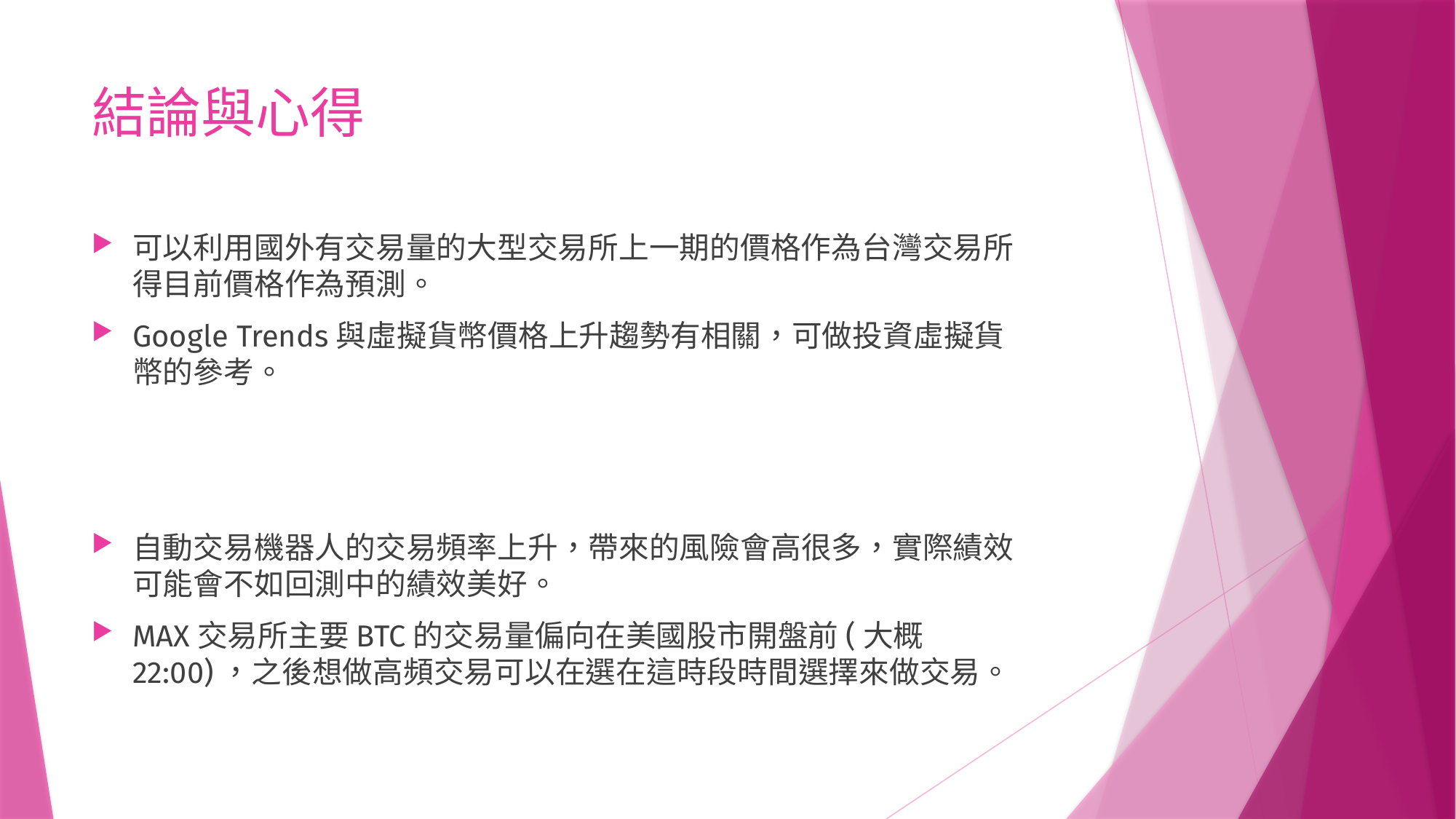

# 結論與心得
可以利用國外有交易量的大型交易所上一期的價格作為台灣交易所得目前價格作為預測。
Google Trends與虛擬貨幣價格上升趨勢有相關，可做投資虛擬貨幣的參考。

自動交易機器人的交易頻率上升，帶來的風險會高很多，實際績效可能會不如回測中的績效美好。
MAX交易所主要BTC的交易量偏向在美國股市開盤前(大概22:00)，之後想做高頻交易可以在選在這時段時間選擇來做交易。